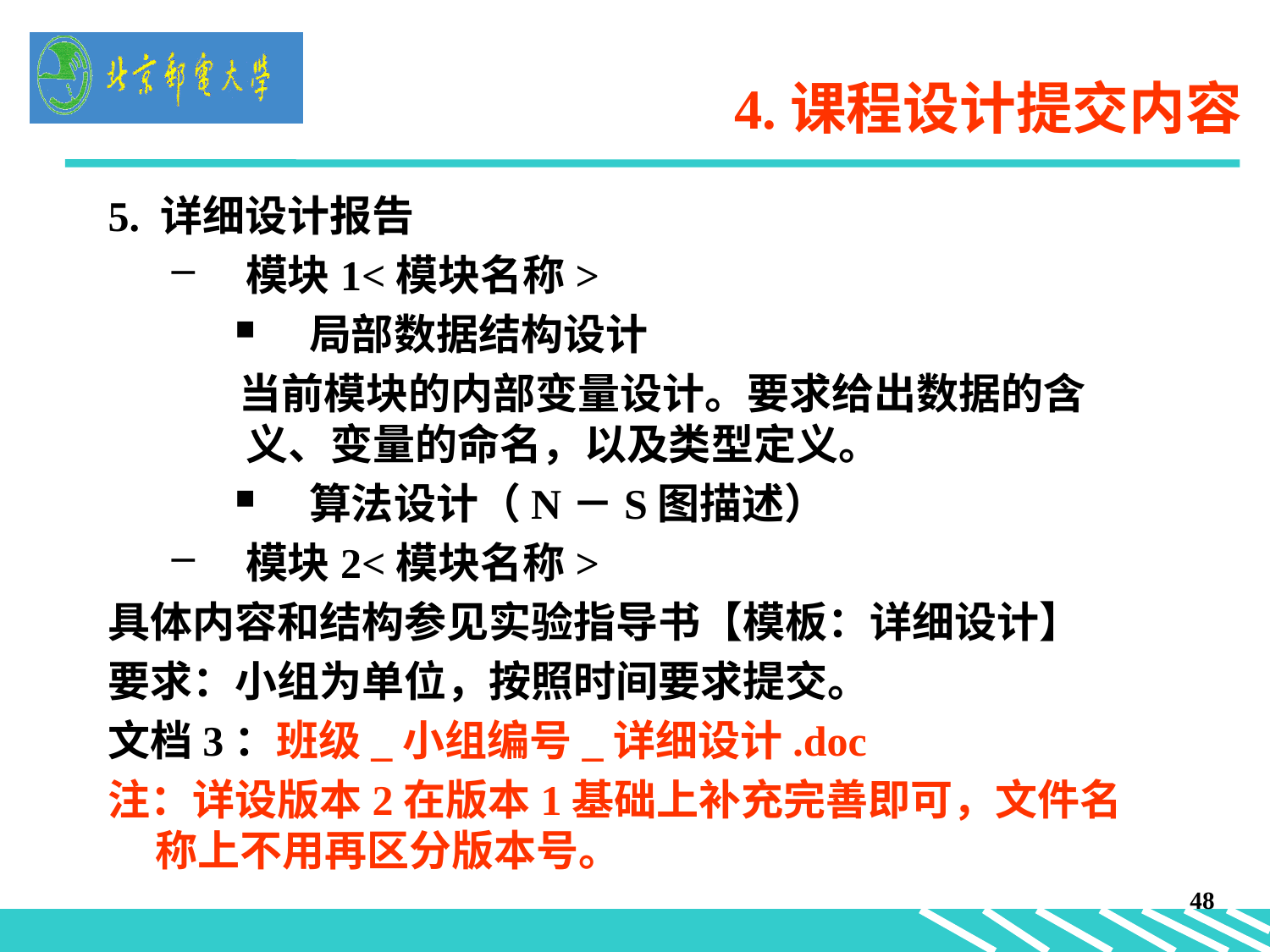

# 4.课程设计提交内容
5. 详细设计报告
模块1<模块名称>
局部数据结构设计
      当前模块的内部变量设计。要求给出数据的含义、变量的命名，以及类型定义。
算法设计（N－S图描述）
模块2<模块名称>
具体内容和结构参见实验指导书【模板：详细设计】
要求：小组为单位，按照时间要求提交。
文档3：班级_小组编号_详细设计.doc
注：详设版本2在版本1基础上补充完善即可，文件名称上不用再区分版本号。

48